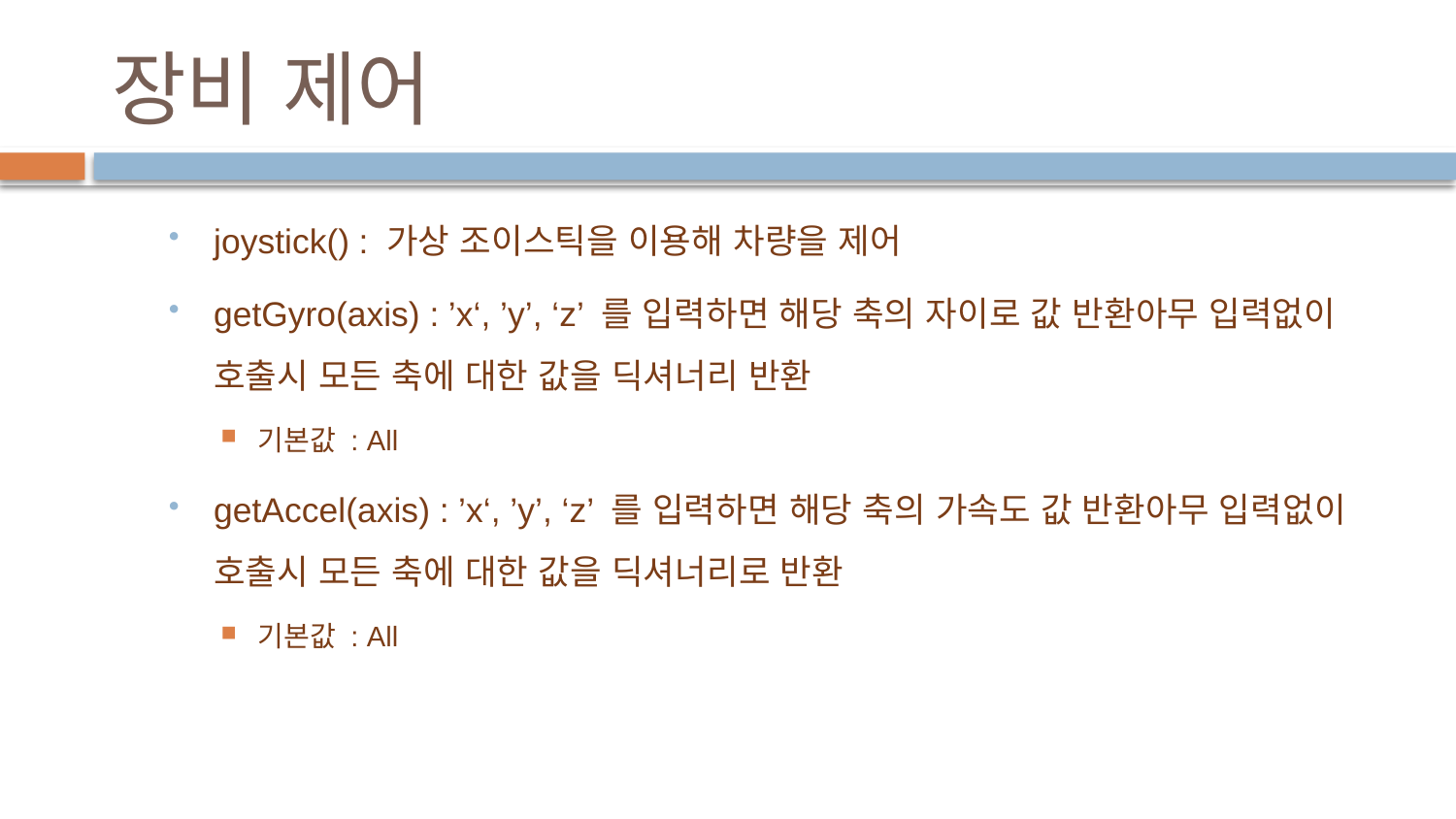

# 장비 제어
joystick() : 가상 조이스틱을 이용해 차량을 제어
getGyro(axis) : ’x‘, ’y’, ‘z’ 를 입력하면 해당 축의 자이로 값 반환아무 입력없이 호출시 모든 축에 대한 값을 딕셔너리 반환
기본값 : All
getAccel(axis) : ’x‘, ’y’, ‘z’ 를 입력하면 해당 축의 가속도 값 반환아무 입력없이 호출시 모든 축에 대한 값을 딕셔너리로 반환
기본값 : All